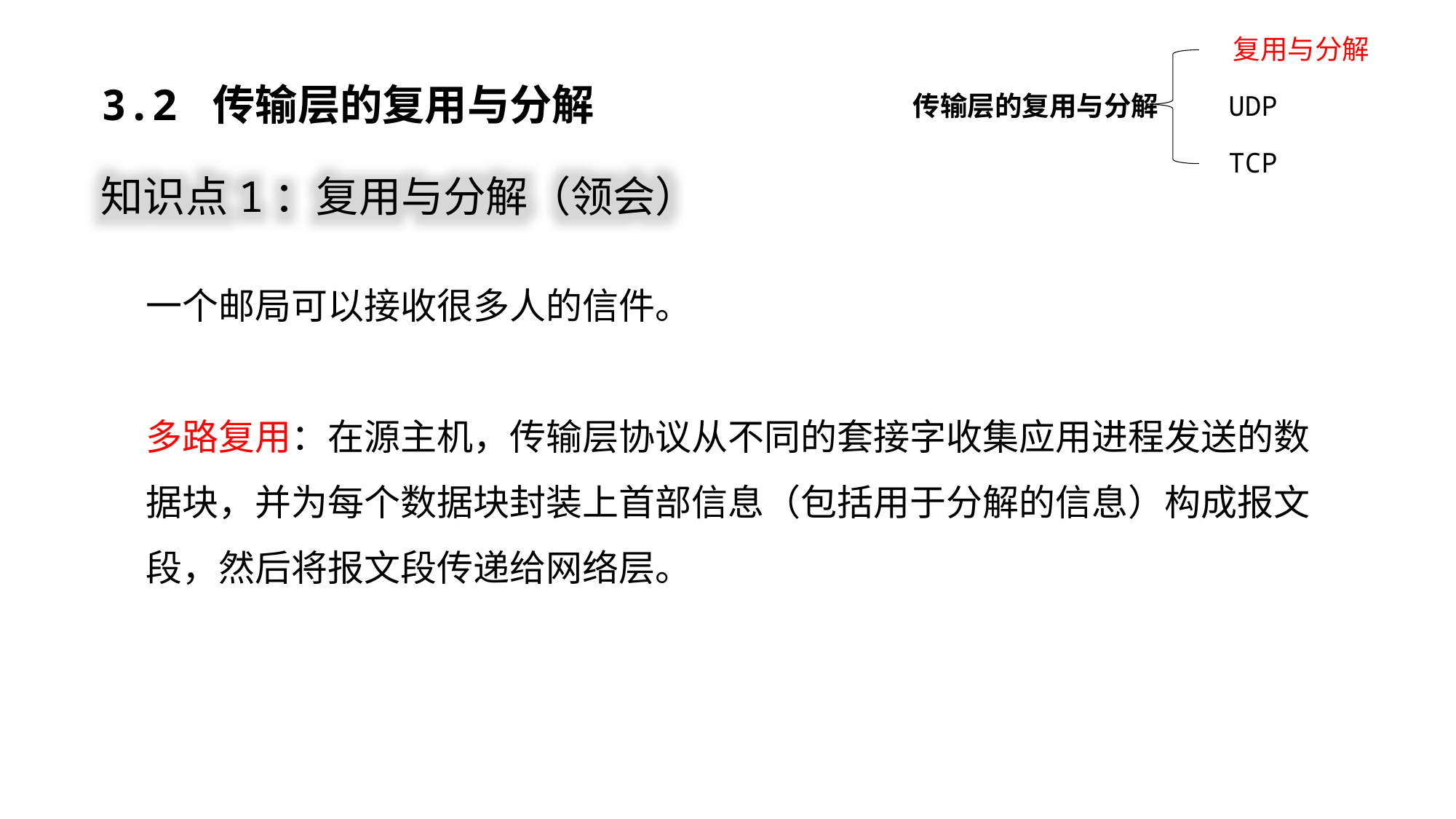

复用与分解

传输层的复用与分解
UDP
TCP
3.2 传输层的复用与分解
知识点1：复用与分解（领会）
一个邮局可以接收很多人的信件。

多路复用：在源主机，传输层协议从不同的套接字收集应用进程发送的数据块，并为每个数据块封装上首部信息（包括用于分解的信息）构成报文段，然后将报文段传递给网络层。